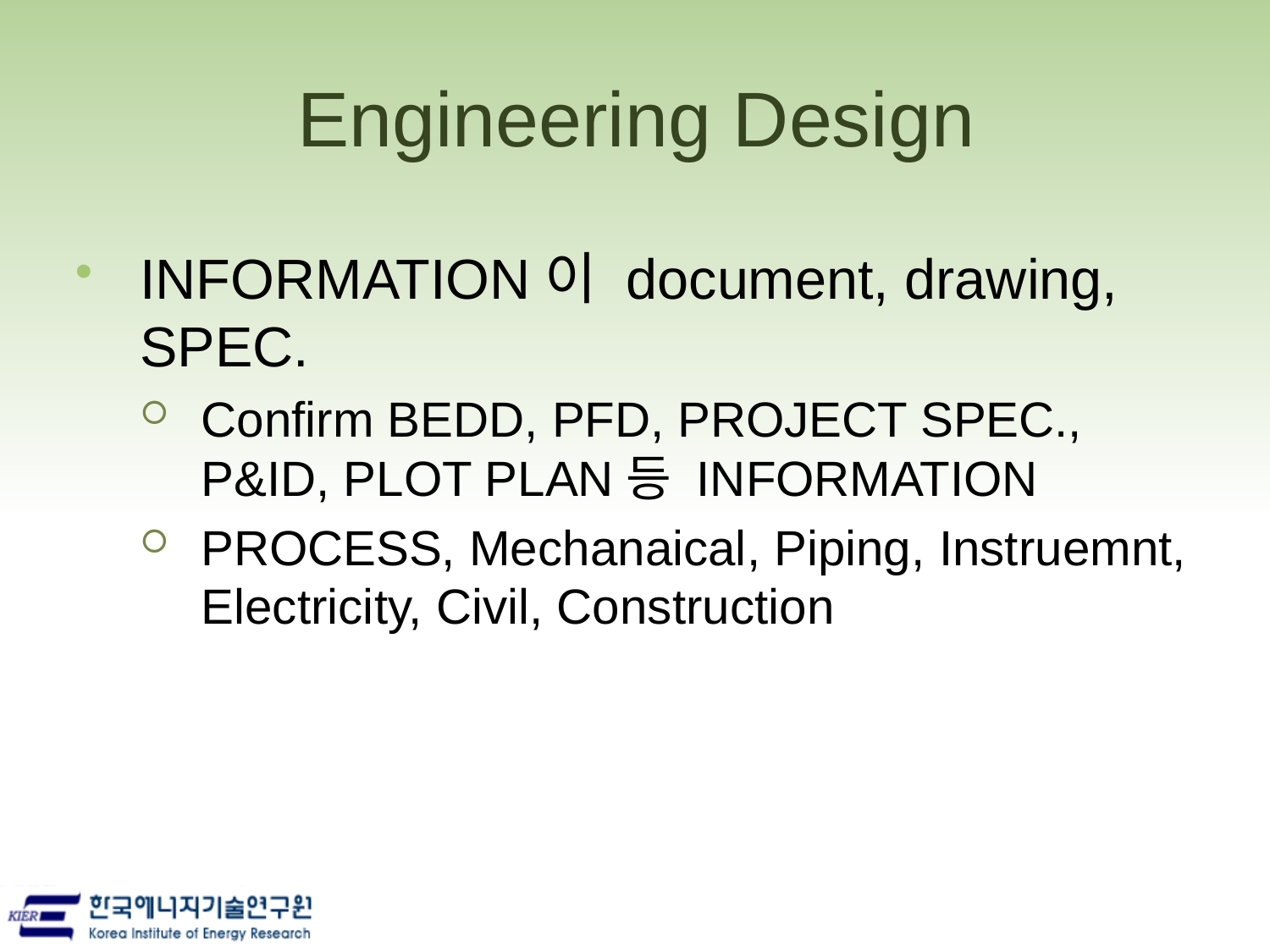

# Engineering Design
INFORMATION이 document, drawing, SPEC.
Confirm BEDD, PFD, PROJECT SPEC., P&ID, PLOT PLAN등 INFORMATION
PROCESS, Mechanaical, Piping, Instruemnt, Electricity, Civil, Construction